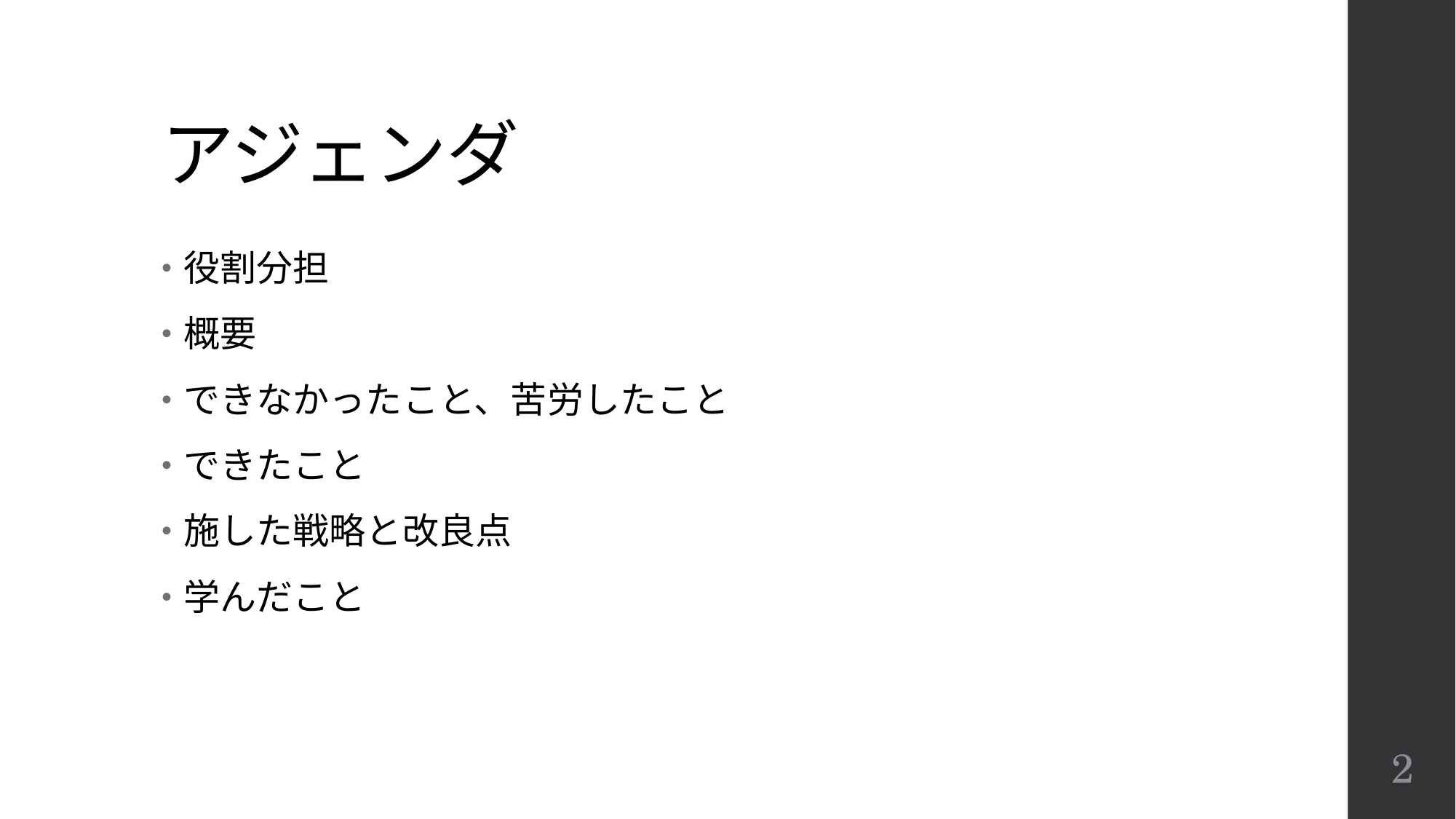

# アジェンダ
役割分担
概要
できなかったこと、苦労したこと
できたこと
施した戦略と改良点
学んだこと

2